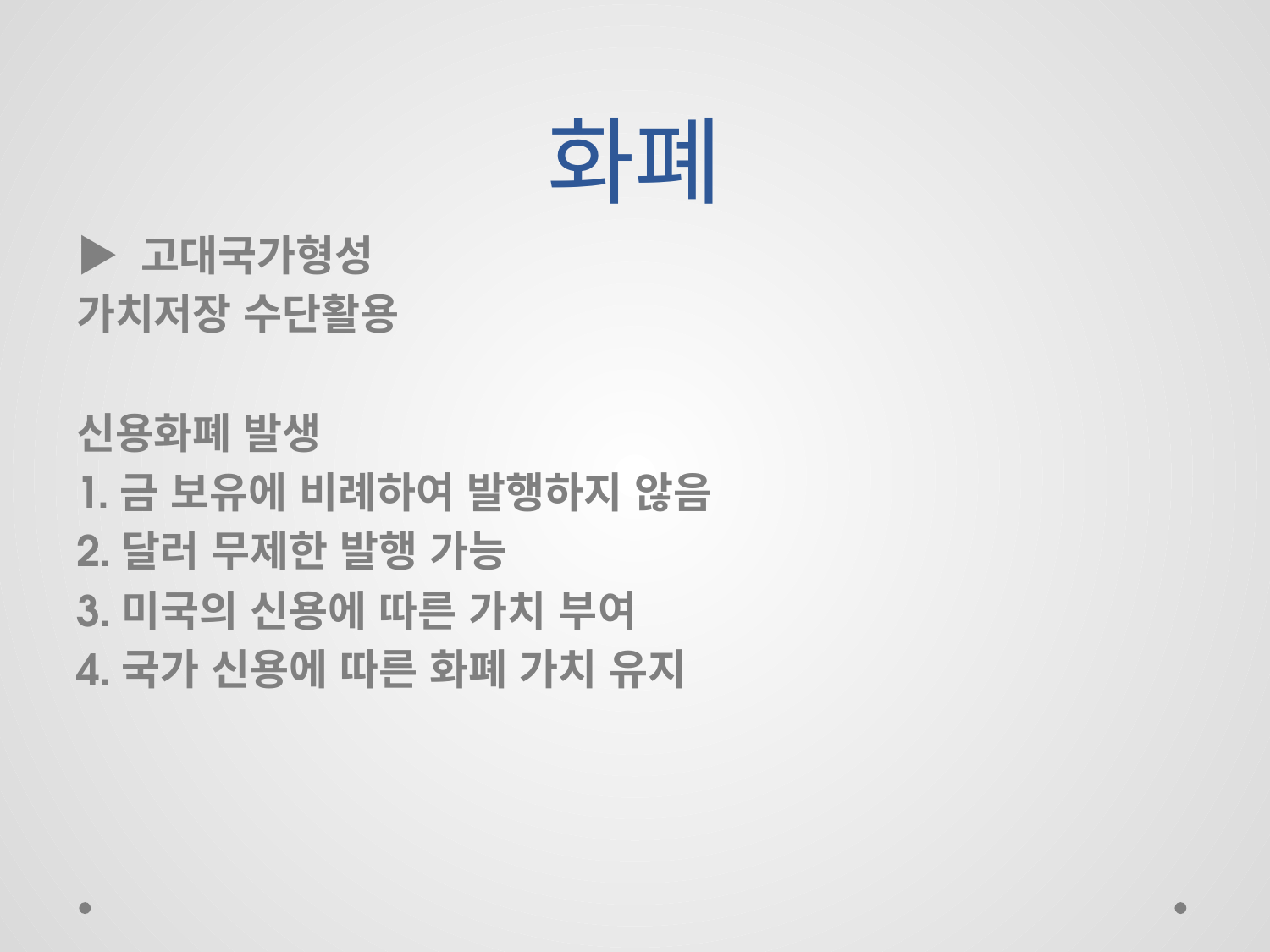

# 화폐
▶ 고대국가형성
가치저장 수단활용

신용화폐 발생
1.금 보유에 비례하여 발행하지 않음
2.달러 무제한 발행 가능
3.미국의 신용에 따른 가치 부여
4.국가 신용에 따른 화폐 가치 유지